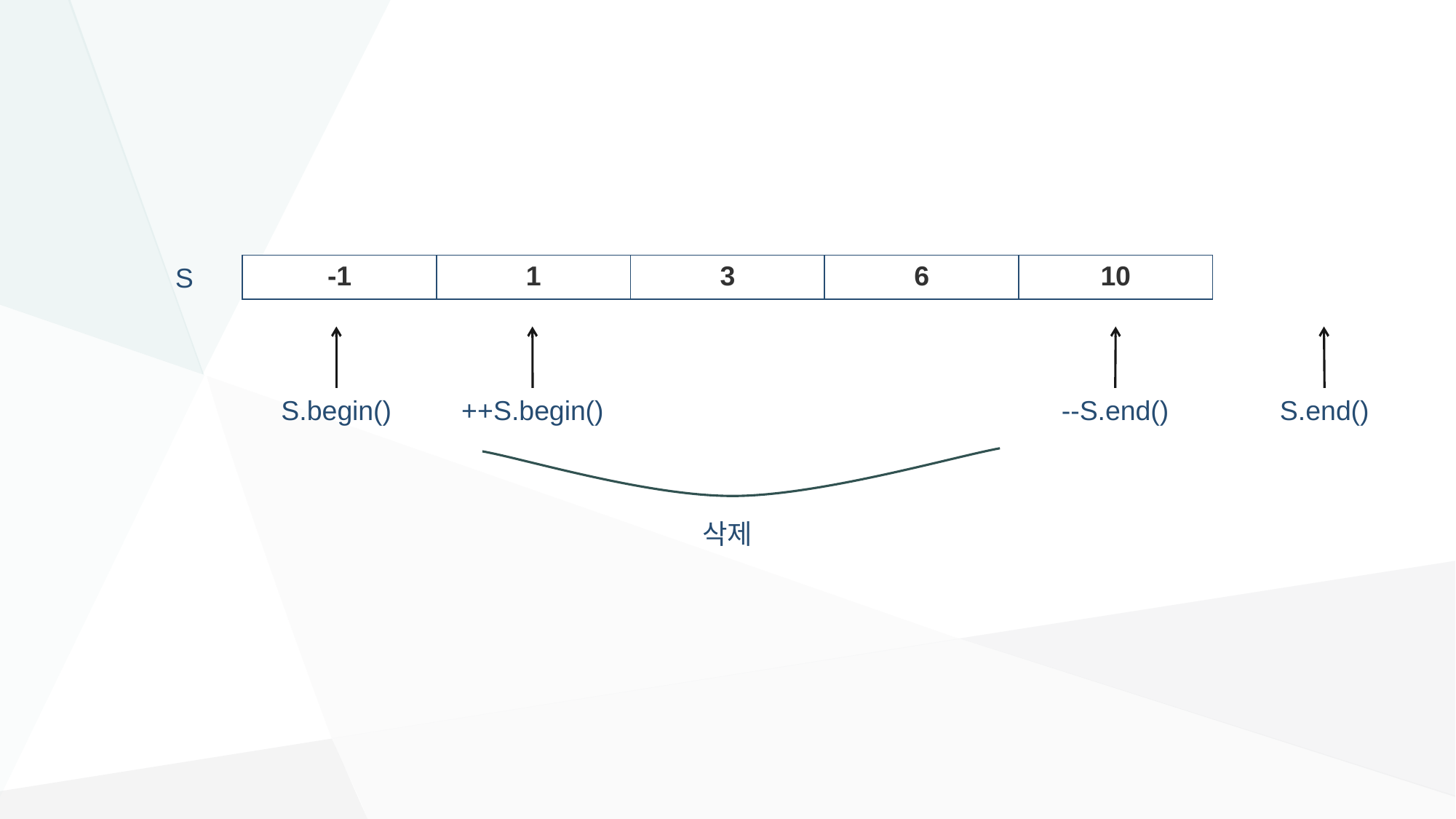

S
| -1 | 1 | 3 | 6 | 10 |
| --- | --- | --- | --- | --- |
++S.begin()
--S.end()
S.begin()
S.end()

삭제